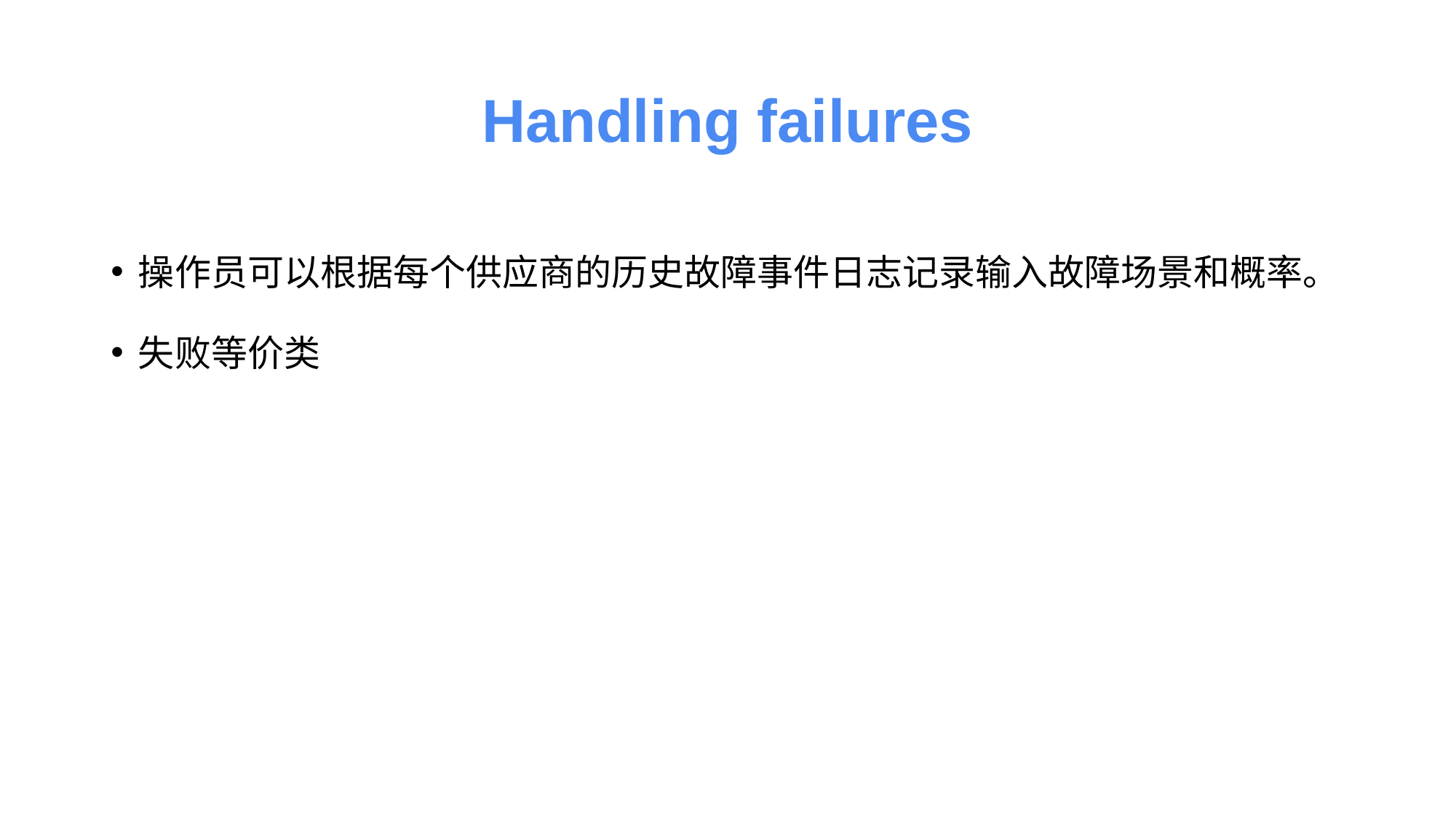

# Handling failures
操作员可以根据每个供应商的历史故障事件日志记录输入故障场景和概率。
失败等价类